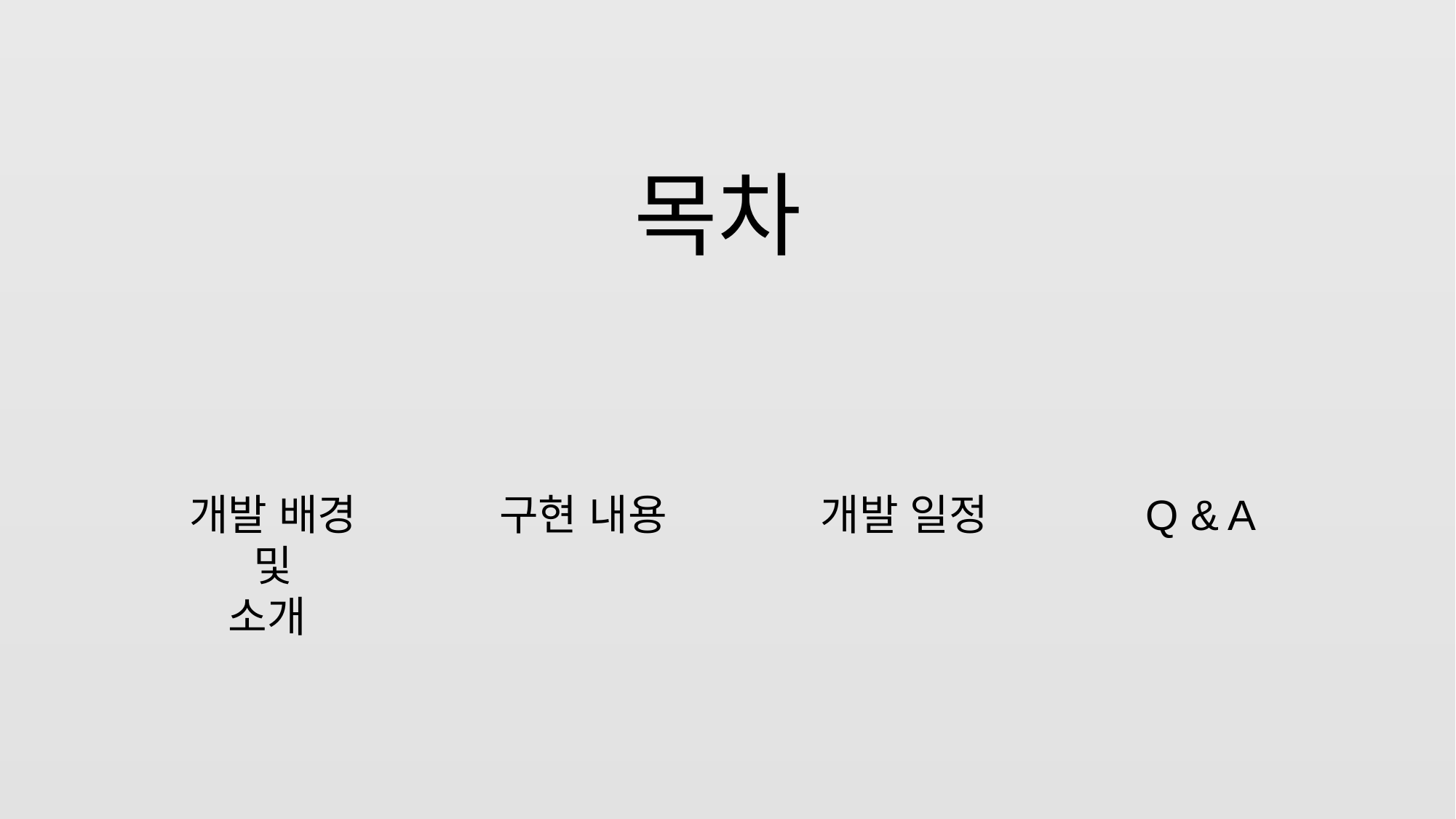

목차
개발 배경
및
소개
구현 내용
개발 일정
Q & A